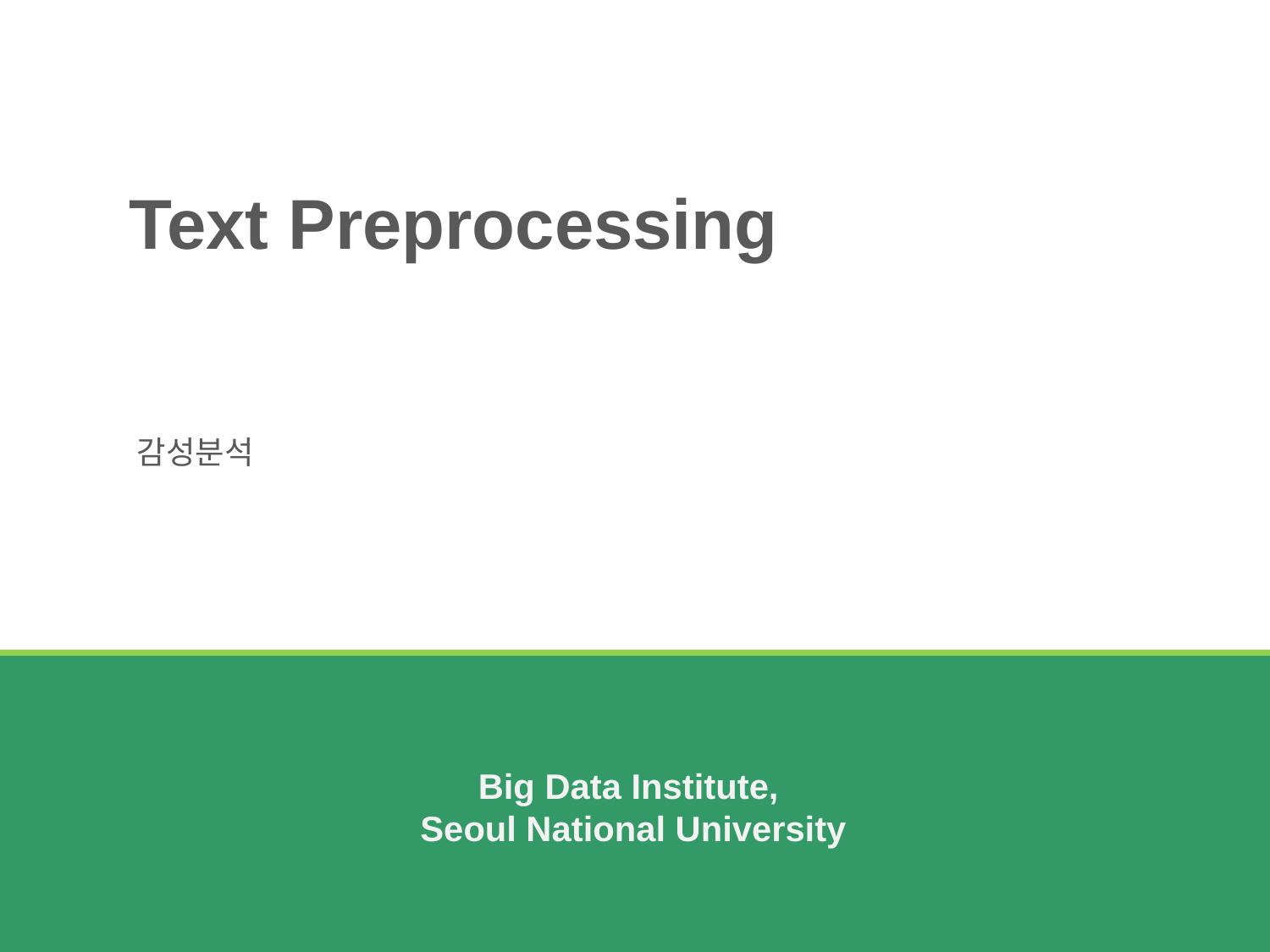

Text Preprocessing
감성분석

Big Data Institute,
Seoul National University